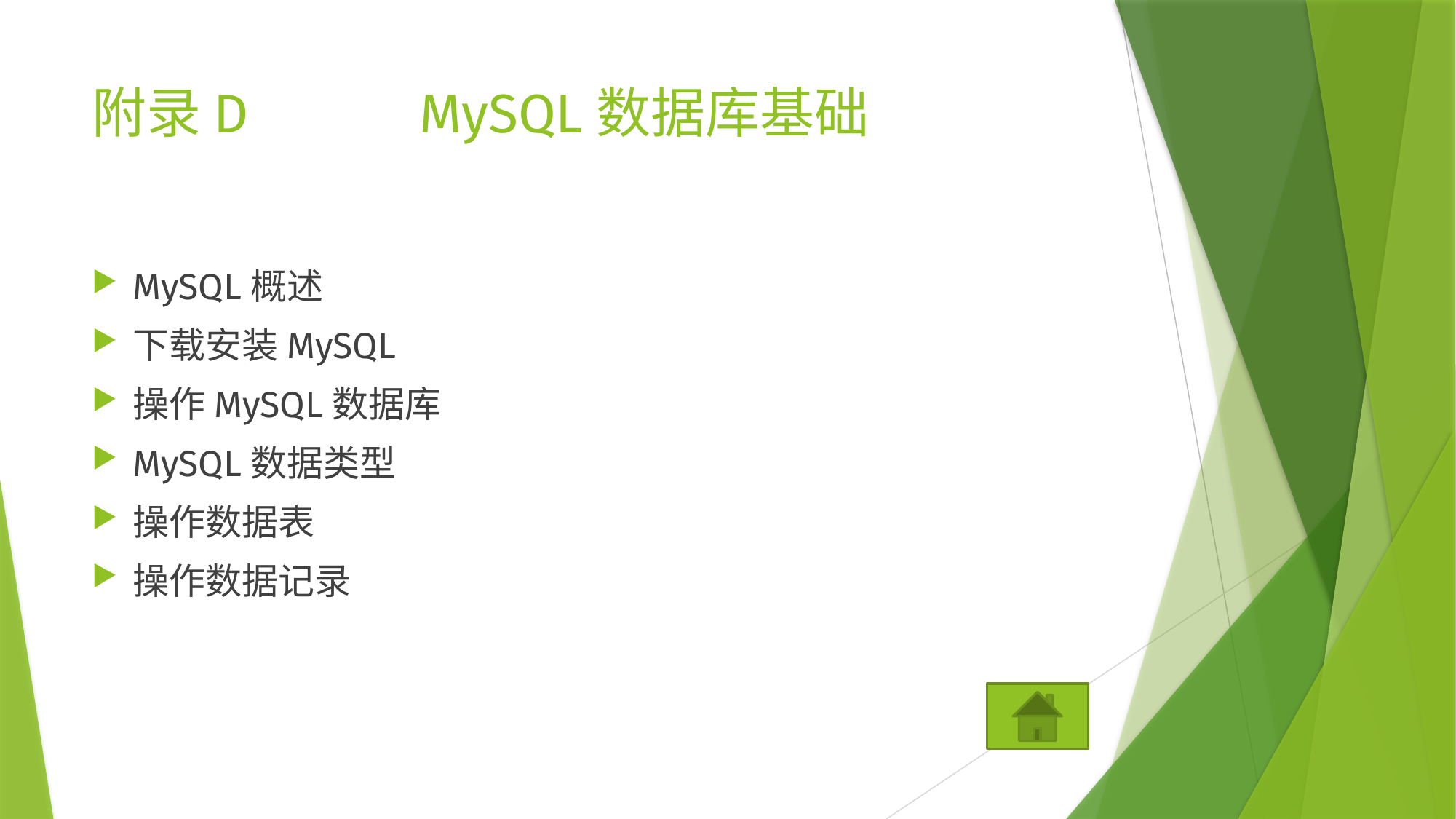

# 附录D		MySQL数据库基础
MySQL概述
下载安装MySQL
操作MySQL数据库
MySQL数据类型
操作数据表
操作数据记录